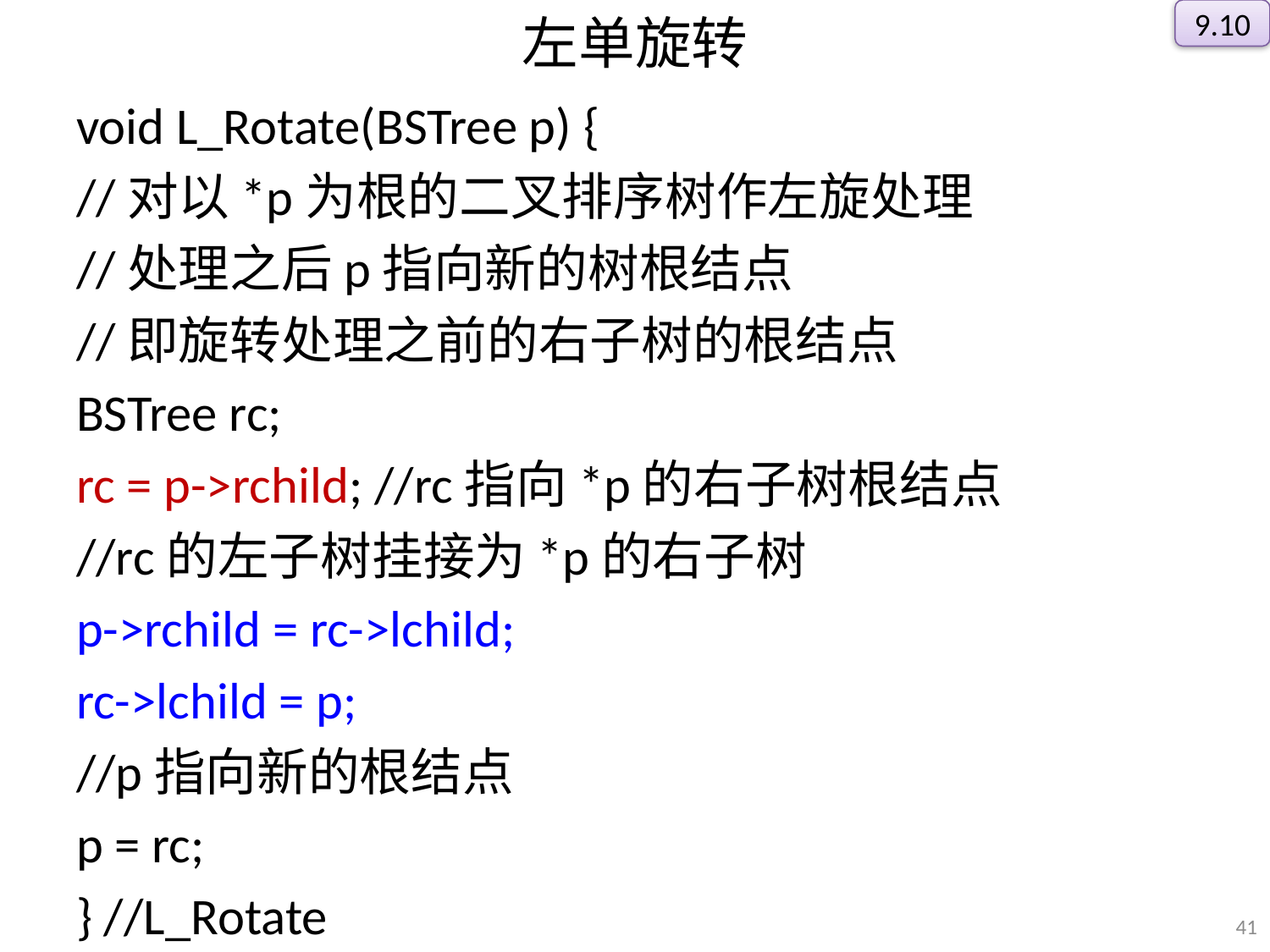

9.10
# 左单旋转
void L_Rotate(BSTree p) {
//对以*p为根的二叉排序树作左旋处理
//处理之后p指向新的树根结点
//即旋转处理之前的右子树的根结点
BSTree rc;
rc = p->rchild; //rc指向*p的右子树根结点
//rc的左子树挂接为*p的右子树
p->rchild = rc->lchild;
rc->lchild = p;
//p指向新的根结点
p = rc;
} //L_Rotate
41